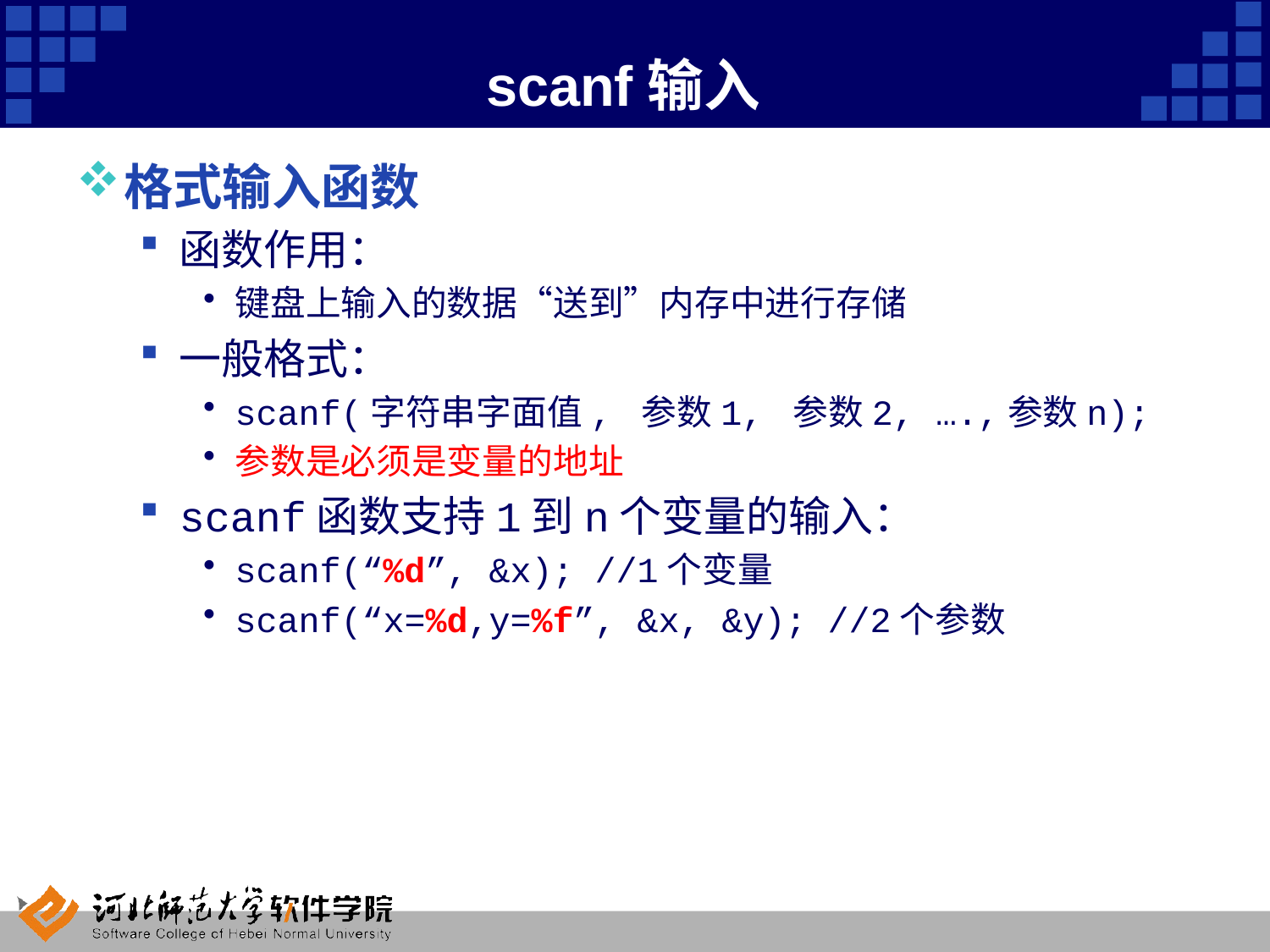

# scanf输入
格式输入函数
函数作用：
键盘上输入的数据“送到”内存中进行存储
一般格式：
scanf(字符串字面值, 参数1, 参数2, ….,参数n);
参数是必须是变量的地址
scanf函数支持1到n个变量的输入：
scanf(“%d”, &x); //1个变量
scanf(“x=%d,y=%f”, &x, &y); //2个参数